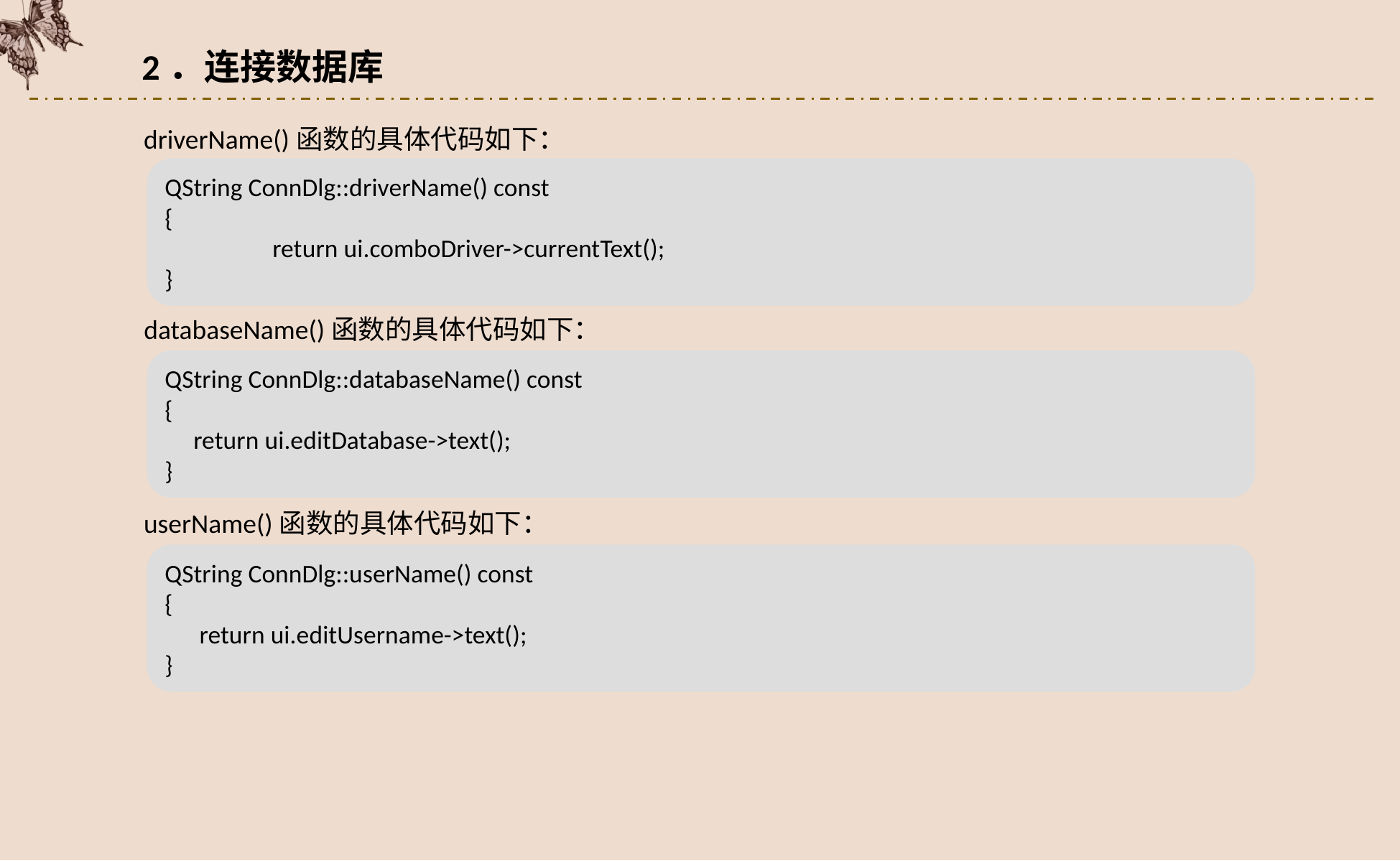

2．连接数据库
driverName()函数的具体代码如下：
QString ConnDlg::driverName() const
{
	return ui.comboDriver->currentText();
}
databaseName()函数的具体代码如下：
QString ConnDlg::databaseName() const
{
     return ui.editDatabase->text();
}
userName()函数的具体代码如下：
QString ConnDlg::userName() const
{
      return ui.editUsername->text();
}